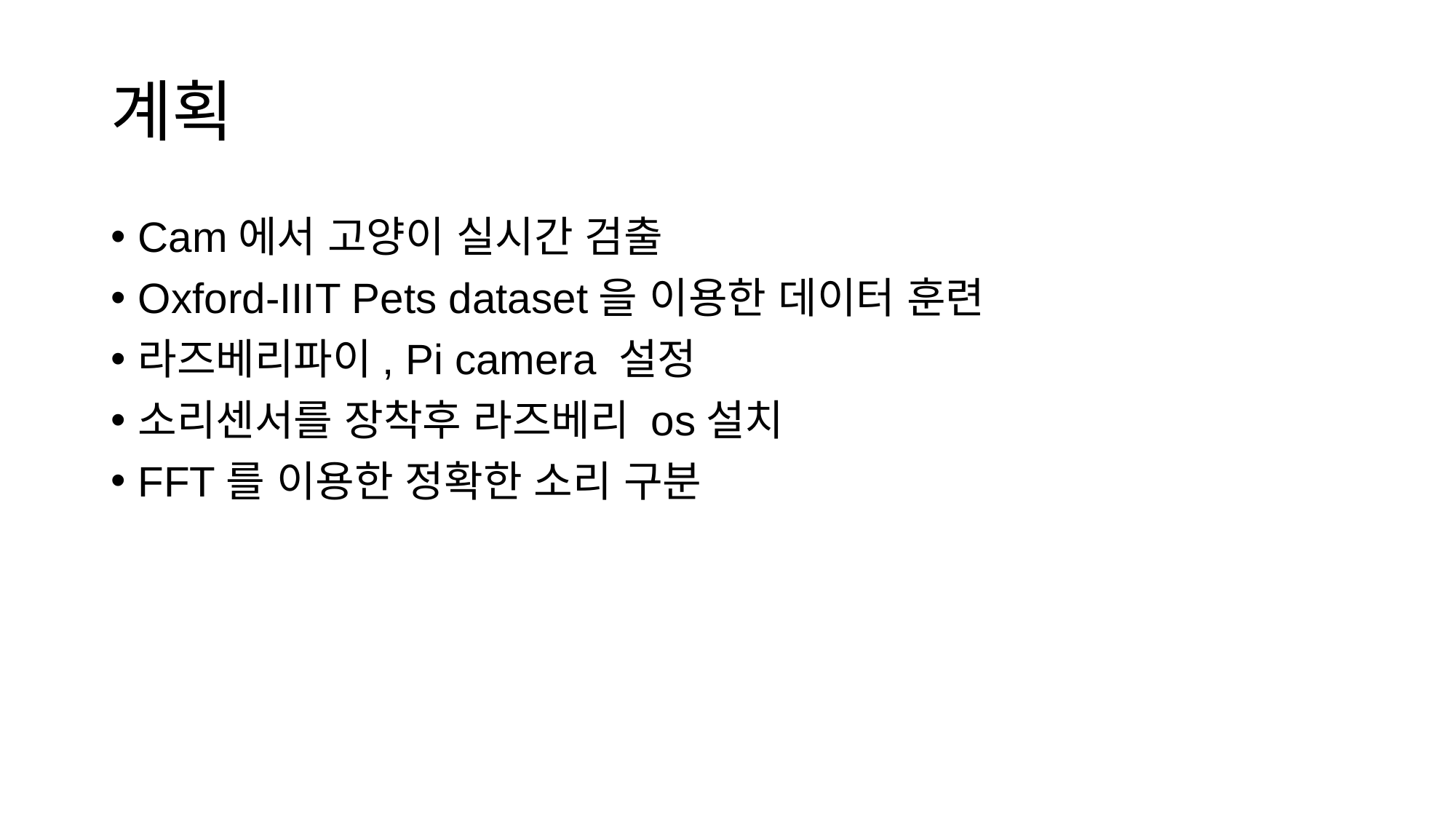

# 계획
Cam에서 고양이 실시간 검출
Oxford-IIIT Pets dataset을 이용한 데이터 훈련
라즈베리파이, Pi camera 설정
소리센서를 장착후 라즈베리 os설치
FFT를 이용한 정확한 소리 구분